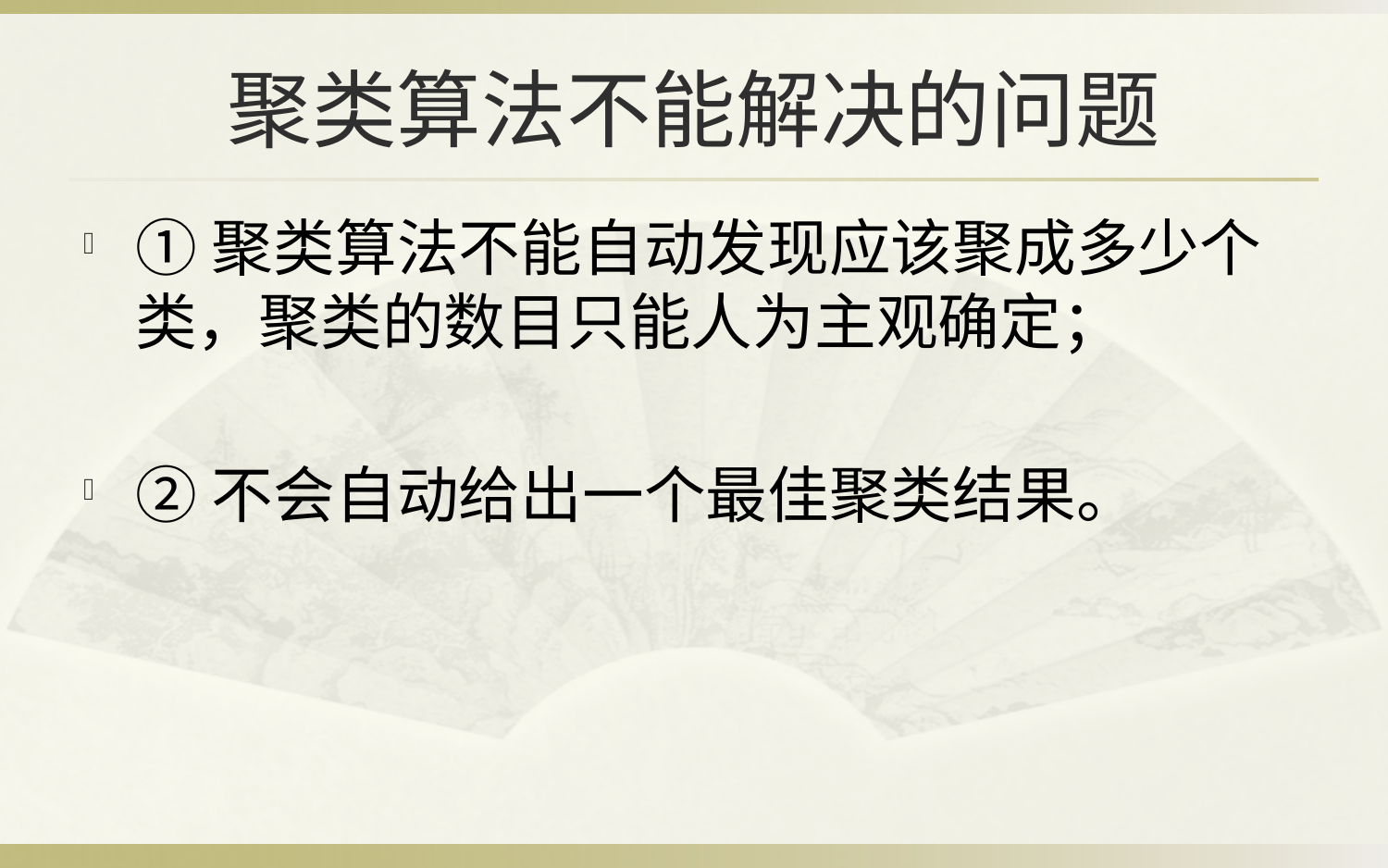

# 聚类算法不能解决的问题
①聚类算法不能自动发现应该聚成多少个类，聚类的数目只能人为主观确定；

②不会自动给出一个最佳聚类结果。